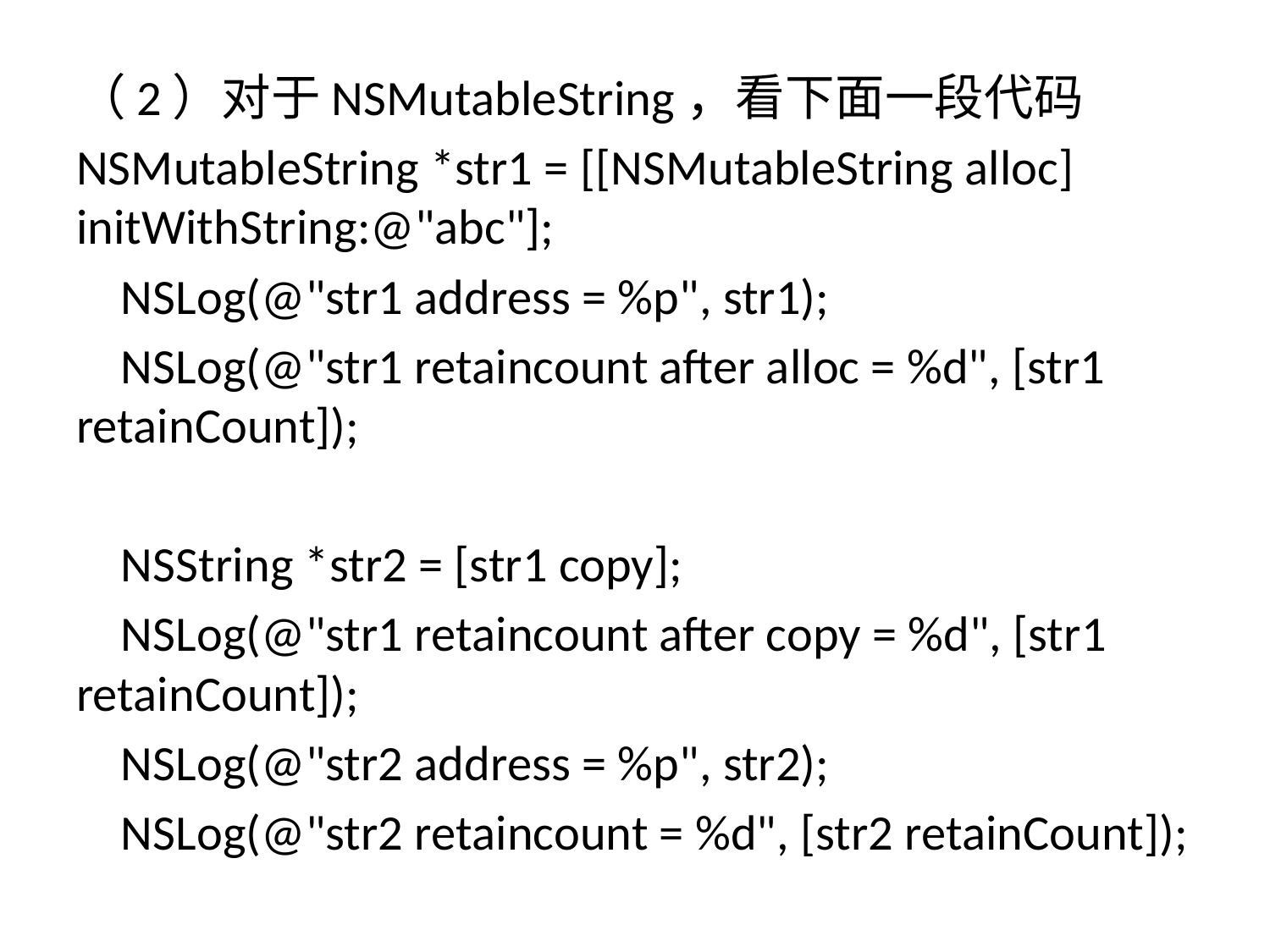

（2）对于NSMutableString，看下面一段代码
NSMutableString *str1 = [[NSMutableString alloc] initWithString:@"abc"];
    NSLog(@"str1 address = %p", str1);
    NSLog(@"str1 retaincount after alloc = %d", [str1 retainCount]);

    NSString *str2 = [str1 copy];
    NSLog(@"str1 retaincount after copy = %d", [str1 retainCount]);
    NSLog(@"str2 address = %p", str2);
    NSLog(@"str2 retaincount = %d", [str2 retainCount]);